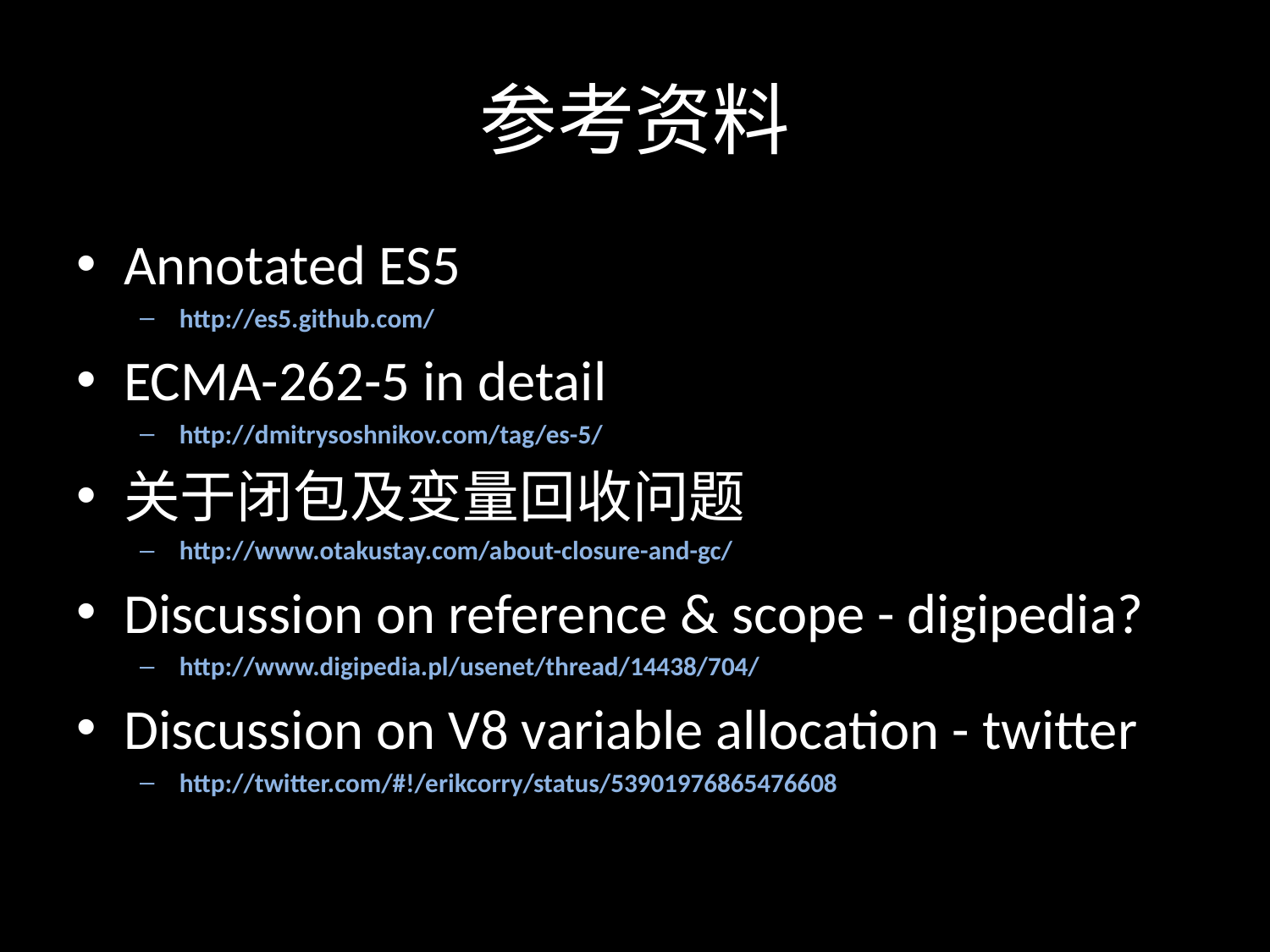

# 参考资料
Annotated ES5
http://es5.github.com/
ECMA-262-5 in detail
http://dmitrysoshnikov.com/tag/es-5/
关于闭包及变量回收问题
http://www.otakustay.com/about-closure-and-gc/
Discussion on reference & scope - digipedia?
http://www.digipedia.pl/usenet/thread/14438/704/
Discussion on V8 variable allocation - twitter
http://twitter.com/#!/erikcorry/status/53901976865476608